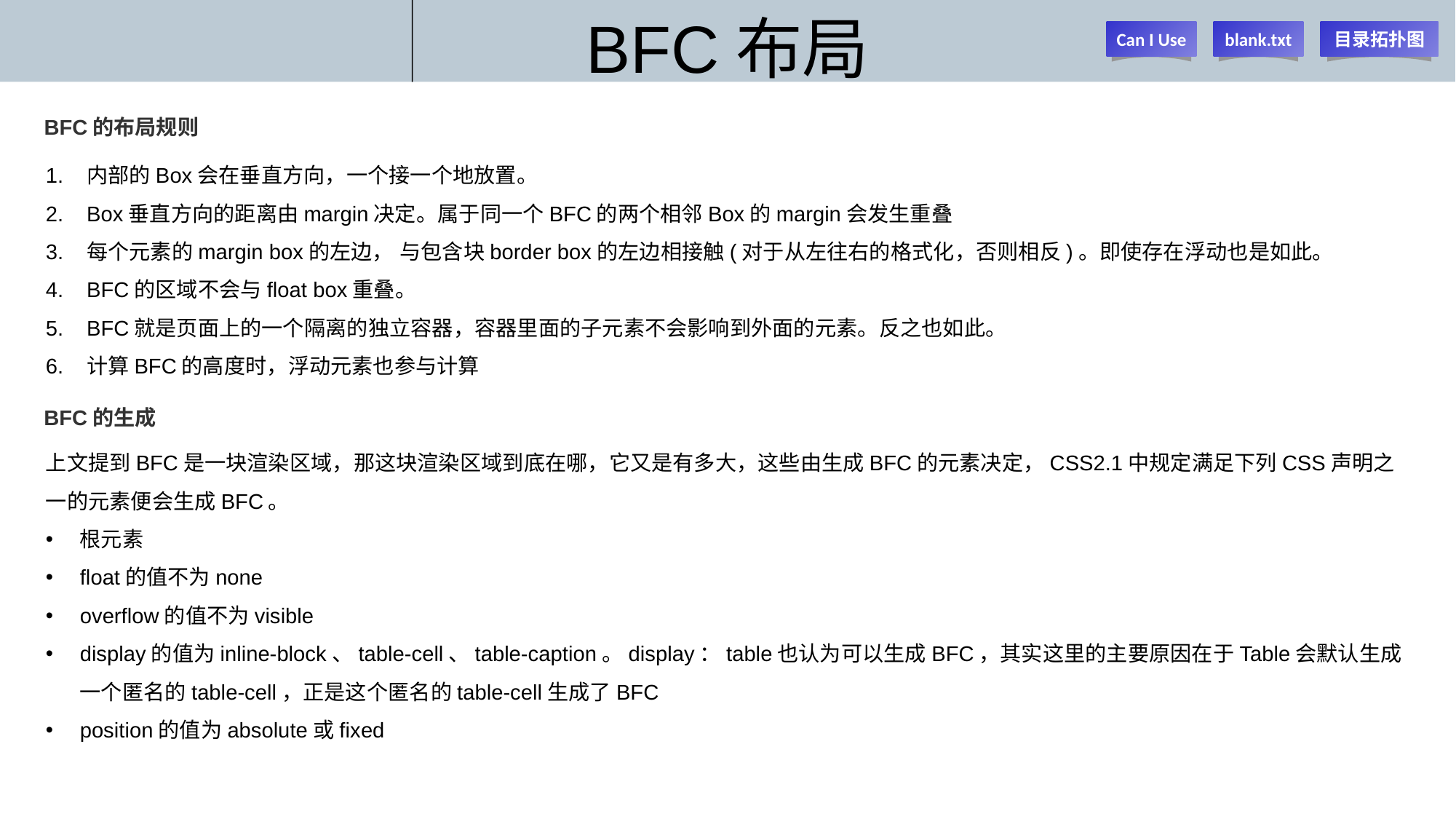

# BFC布局
Can I Use

blank.txt

目录拓扑图

BFC的布局规则
内部的Box会在垂直方向，一个接一个地放置。
Box垂直方向的距离由margin决定。属于同一个BFC的两个相邻Box的margin会发生重叠
每个元素的margin box的左边， 与包含块border box的左边相接触(对于从左往右的格式化，否则相反)。即使存在浮动也是如此。
BFC的区域不会与float box重叠。
BFC就是页面上的一个隔离的独立容器，容器里面的子元素不会影响到外面的元素。反之也如此。
计算BFC的高度时，浮动元素也参与计算
BFC的生成
上文提到BFC是一块渲染区域，那这块渲染区域到底在哪，它又是有多大，这些由生成BFC的元素决定，CSS2.1中规定满足下列CSS声明之一的元素便会生成BFC。
根元素
float的值不为none
overflow的值不为visible
display的值为inline-block、table-cell、table-caption。display：table也认为可以生成BFC，其实这里的主要原因在于Table会默认生成一个匿名的table-cell，正是这个匿名的table-cell生成了BFC
position的值为absolute或fixed